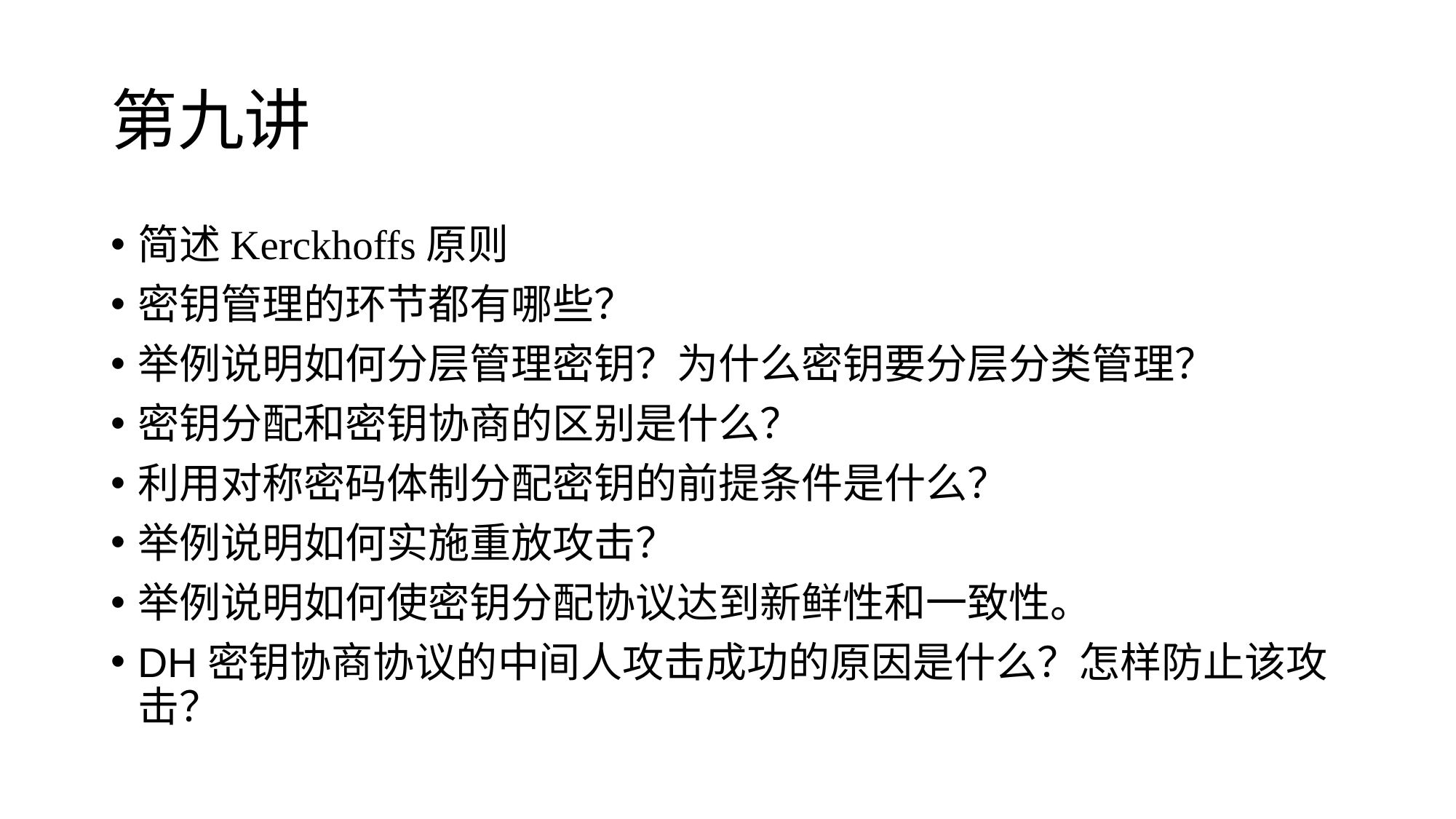

# 第九讲
简述Kerckhoffs原则
密钥管理的环节都有哪些？
举例说明如何分层管理密钥？为什么密钥要分层分类管理？
密钥分配和密钥协商的区别是什么？
利用对称密码体制分配密钥的前提条件是什么？
举例说明如何实施重放攻击？
举例说明如何使密钥分配协议达到新鲜性和一致性。
DH密钥协商协议的中间人攻击成功的原因是什么？怎样防止该攻击？